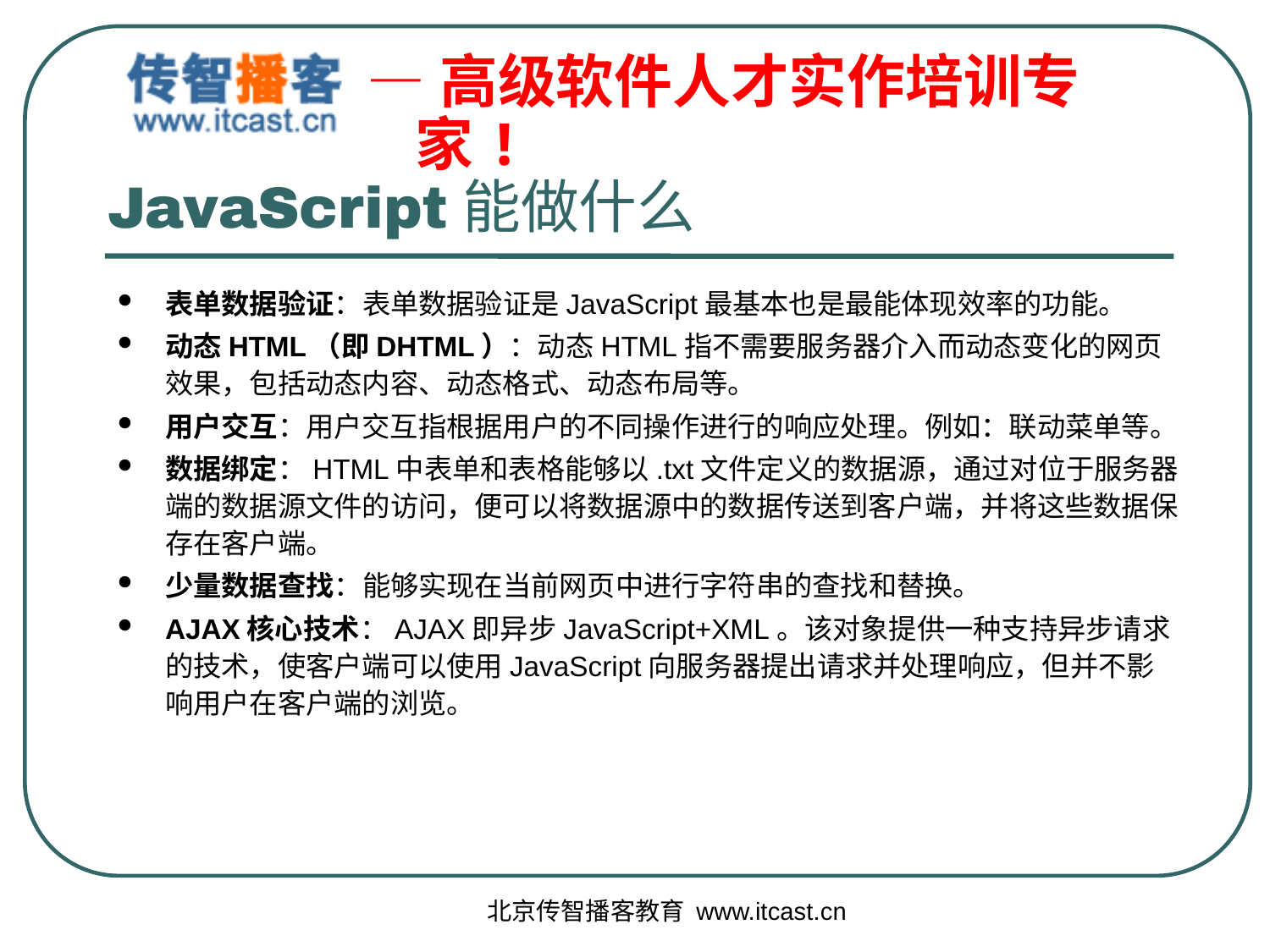

# JavaScript能做什么
表单数据验证：表单数据验证是JavaScript最基本也是最能体现效率的功能。
动态HTML（即DHTML）：动态HTML指不需要服务器介入而动态变化的网页效果，包括动态内容、动态格式、动态布局等。
用户交互：用户交互指根据用户的不同操作进行的响应处理。例如：联动菜单等。
数据绑定：HTML中表单和表格能够以.txt文件定义的数据源，通过对位于服务器端的数据源文件的访问，便可以将数据源中的数据传送到客户端，并将这些数据保存在客户端。
少量数据查找：能够实现在当前网页中进行字符串的查找和替换。
AJAX核心技术：AJAX即异步JavaScript+XML。该对象提供一种支持异步请求的技术，使客户端可以使用JavaScript向服务器提出请求并处理响应，但并不影响用户在客户端的浏览。